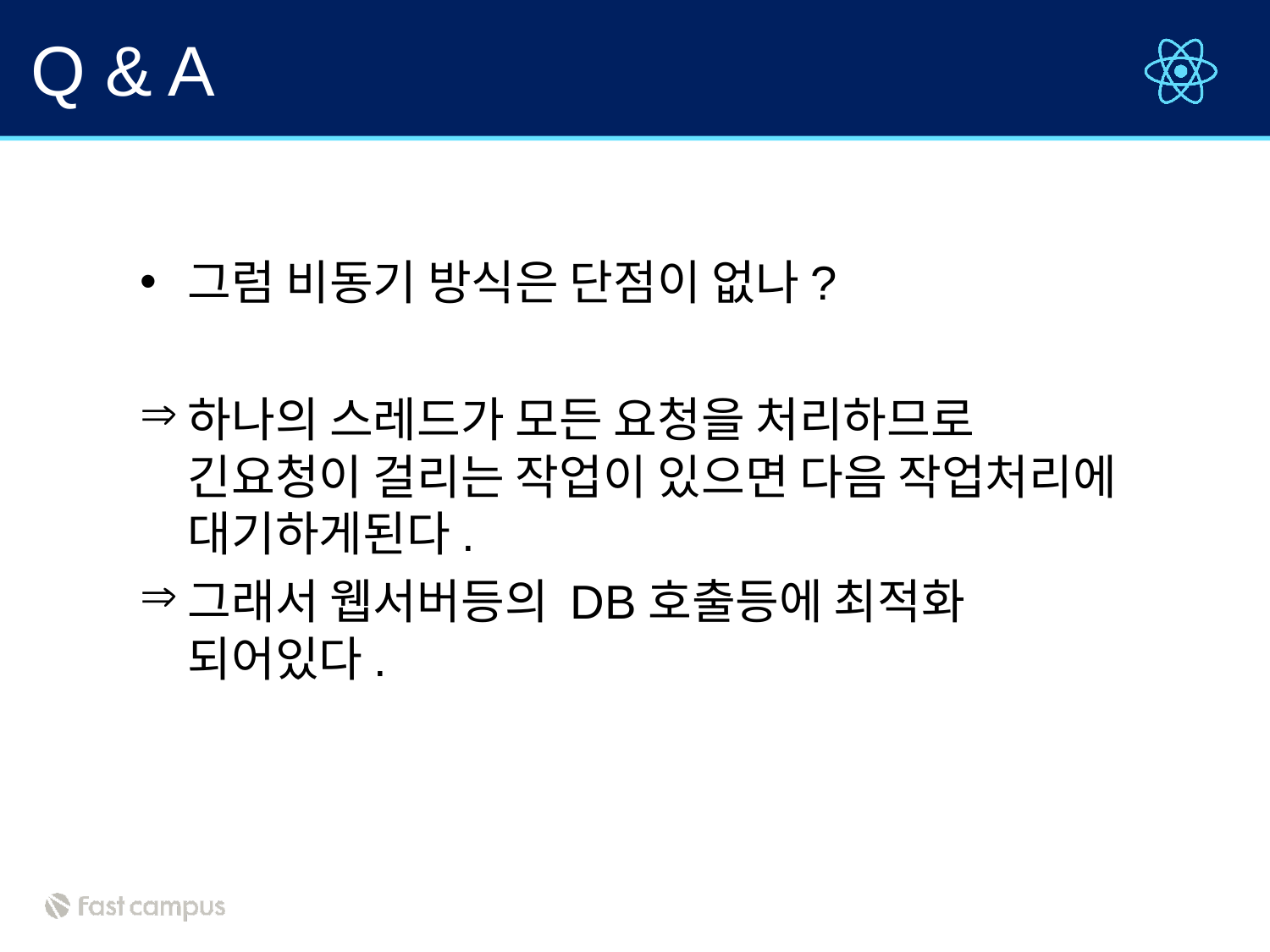

# Q & A
그럼 비동기 방식은 단점이 없나?

하나의 스레드가 모든 요청을 처리하므로 긴요청이 걸리는 작업이 있으면 다음 작업처리에 대기하게된다.
그래서 웹서버등의 DB호출등에 최적화 되어있다.